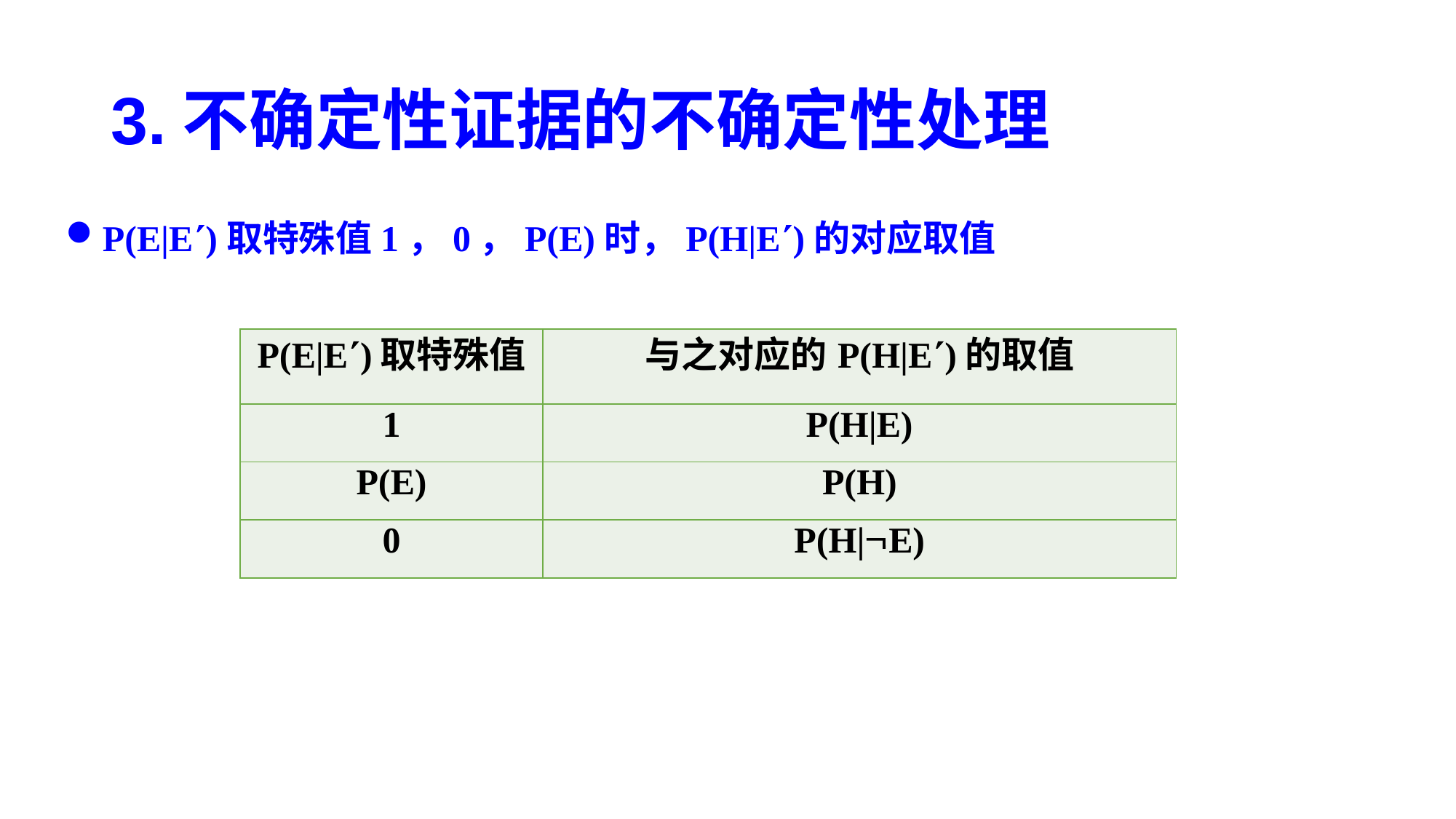

# 3.不确定性证据的不确定性处理
P(E|E′)取特殊值1，0，P(E)时，P(H|E′)的对应取值

| P(E|E′)取特殊值 | 与之对应的P(H|E′)的取值 |
| --- | --- |
| 1 | P(H|E) |
| P(E) | P(H) |
| 0 | P(H|¬E) |